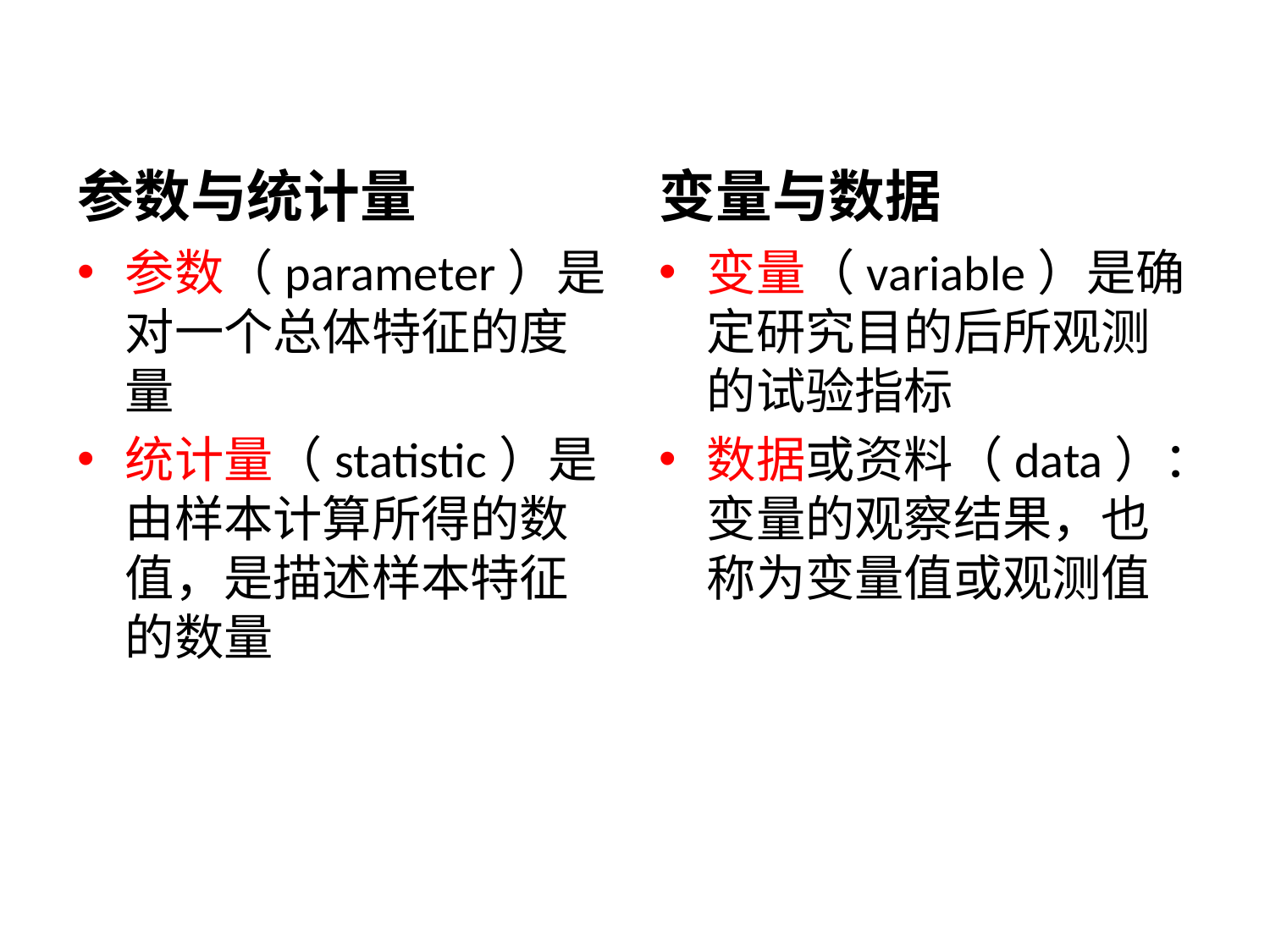

参数与统计量
变量与数据
参数（parameter）是对一个总体特征的度量
统计量（statistic）是由样本计算所得的数值，是描述样本特征的数量
变量（variable）是确定研究目的后所观测的试验指标
数据或资料（data）：变量的观察结果，也称为变量值或观测值